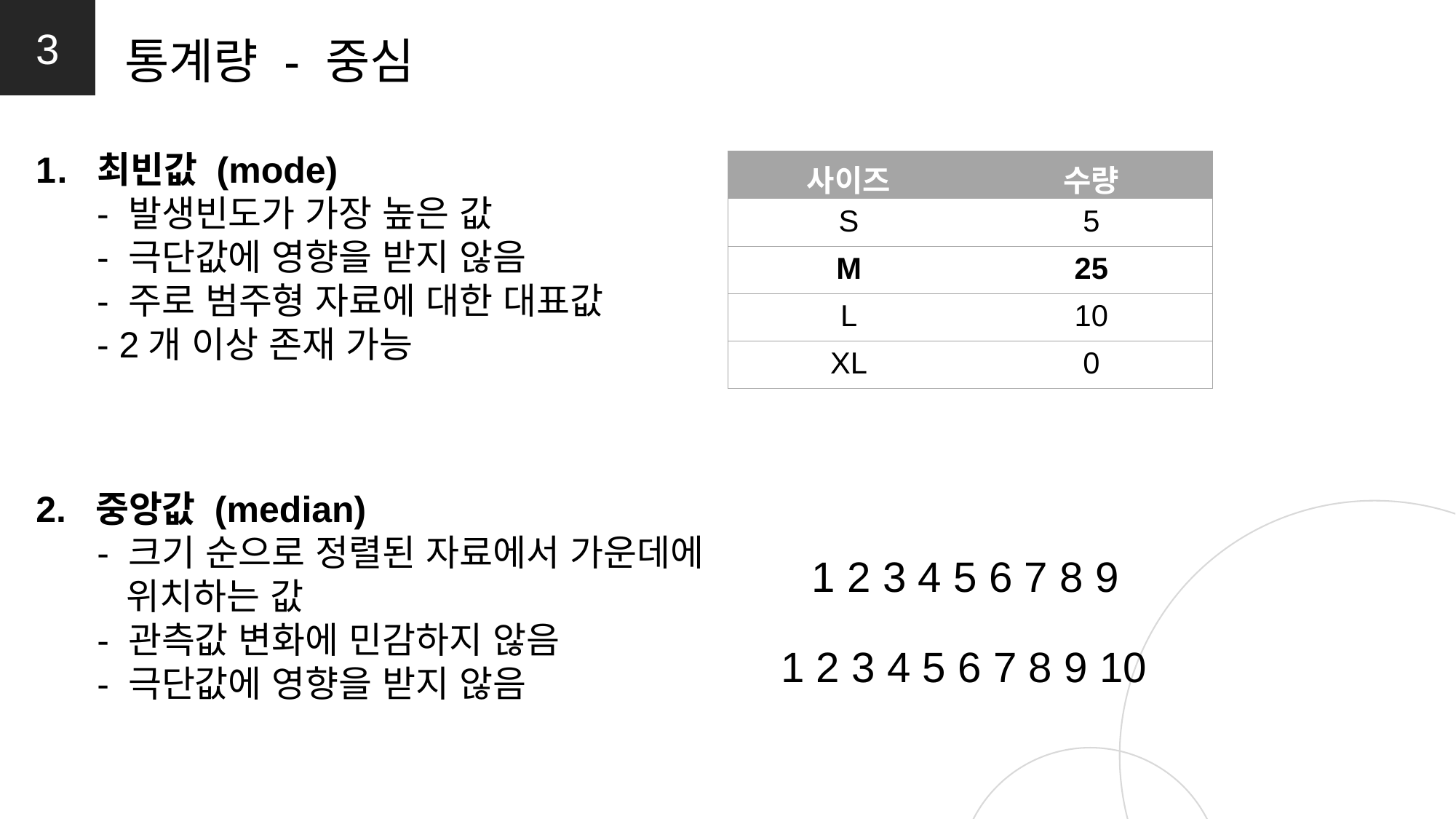

3
통계량 - 중심
최빈값 (mode)
      - 발생빈도가 가장 높은 값
      - 극단값에 영향을 받지 않음
      - 주로 범주형 자료에 대한 대표값
      - 2개 이상 존재 가능
2.  중앙값 (median)
      - 크기 순으로 정렬된 자료에서 가운데에
        위치하는 값
      - 관측값 변화에 민감하지 않음
      - 극단값에 영향을 받지 않음
| 사이즈 | 수량 |
| --- | --- |
| S | 5 |
| M | 25 |
| L | 10 |
| XL | 0 |
1 2 3 4 5 6 7 8 9
1 2 3 4 5 6 7 8 9 10